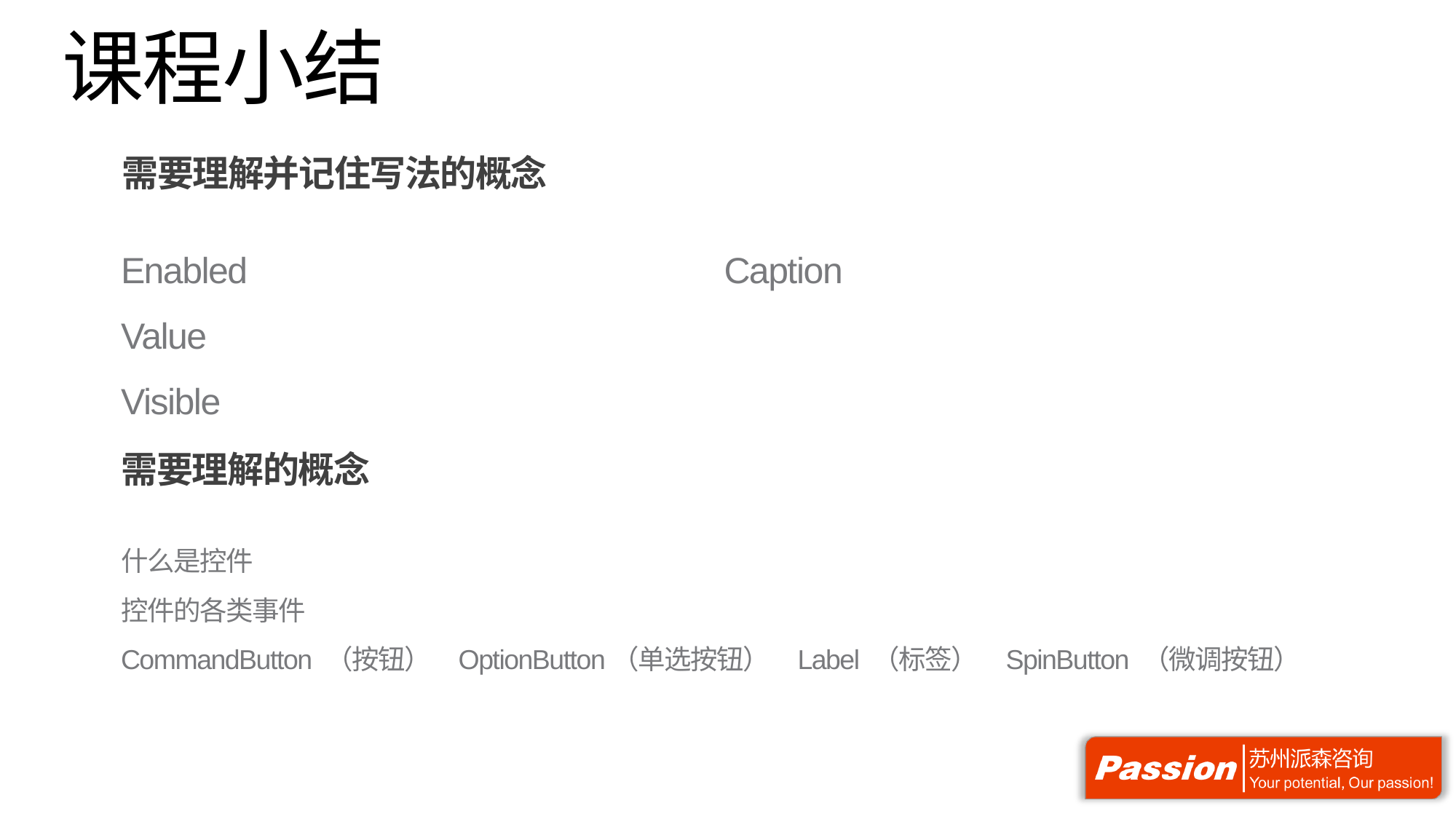

# 课程小结
需要理解并记住写法的概念
Caption
Enabled
Value
Visible
需要理解的概念
什么是控件
控件的各类事件
CommandButton （按钮）    OptionButton（单选按钮）    Label （标签）    SpinButton （微调按钮）